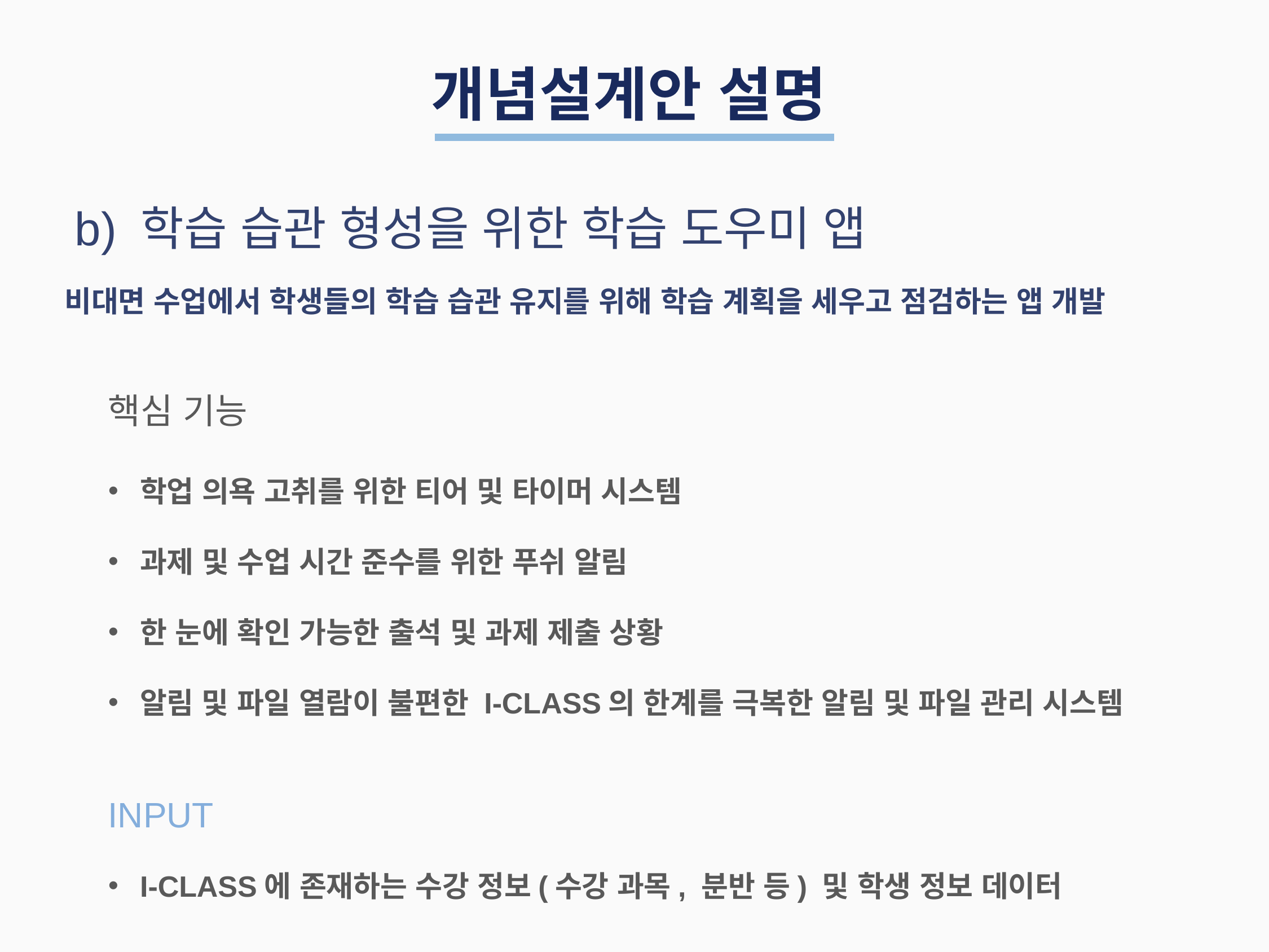

개념설계안 설명
b) 학습 습관 형성을 위한 학습 도우미 앱
비대면 수업에서 학생들의 학습 습관 유지를 위해 학습 계획을 세우고 점검하는 앱 개발
핵심 기능
학업 의욕 고취를 위한 티어 및 타이머 시스템
과제 및 수업 시간 준수를 위한 푸쉬 알림
한 눈에 확인 가능한 출석 및 과제 제출 상황
알림 및 파일 열람이 불편한 I-CLASS의 한계를 극복한 알림 및 파일 관리 시스템
INPUT
I-CLASS에 존재하는 수강 정보(수강 과목, 분반 등) 및 학생 정보 데이터